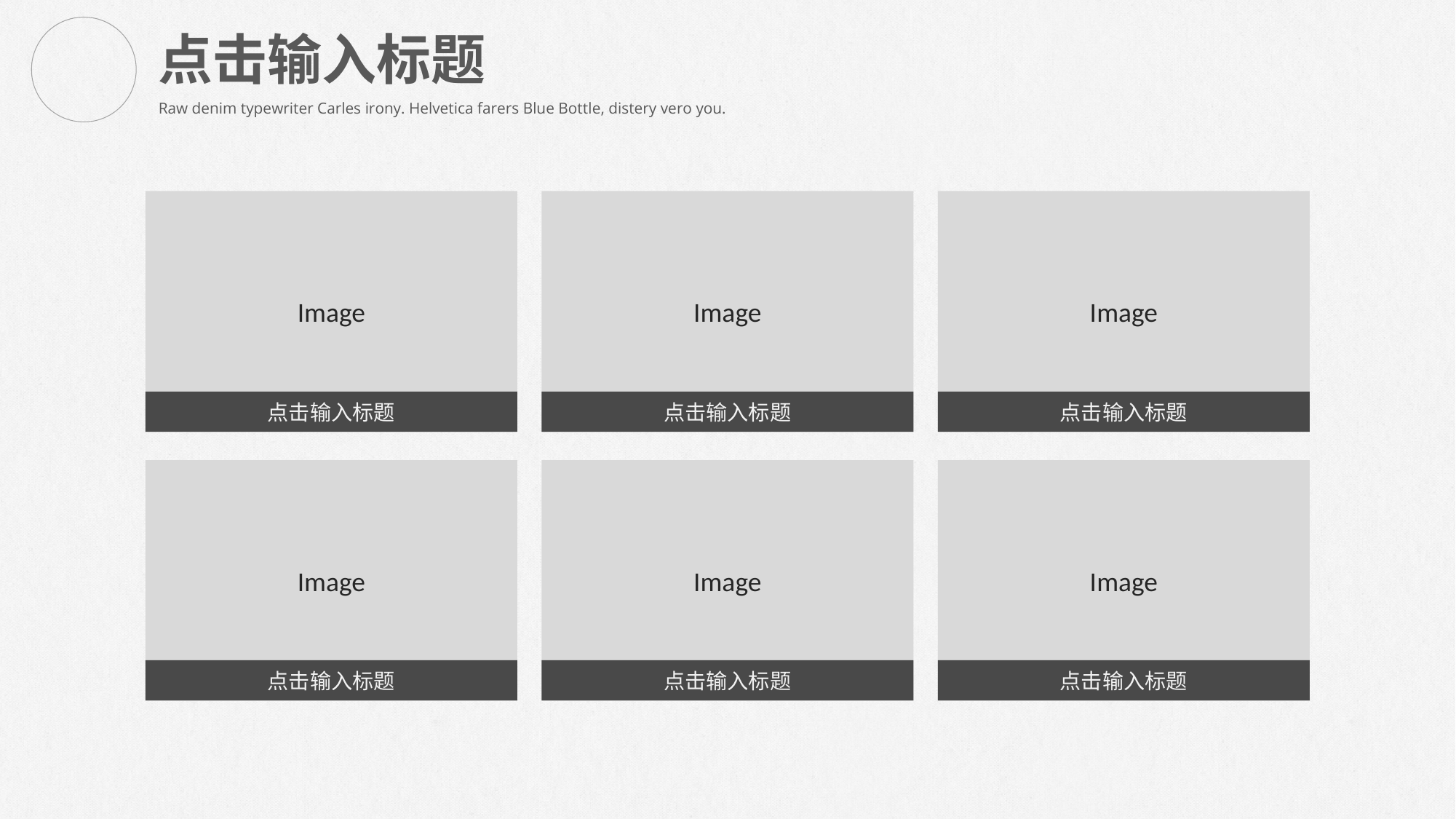

点击输入标题
Raw denim typewriter Carles irony. Helvetica farers Blue Bottle, distery vero you.
Image
Image
Image
点击输入标题
点击输入标题
点击输入标题
Image
Image
Image
点击输入标题
点击输入标题
点击输入标题